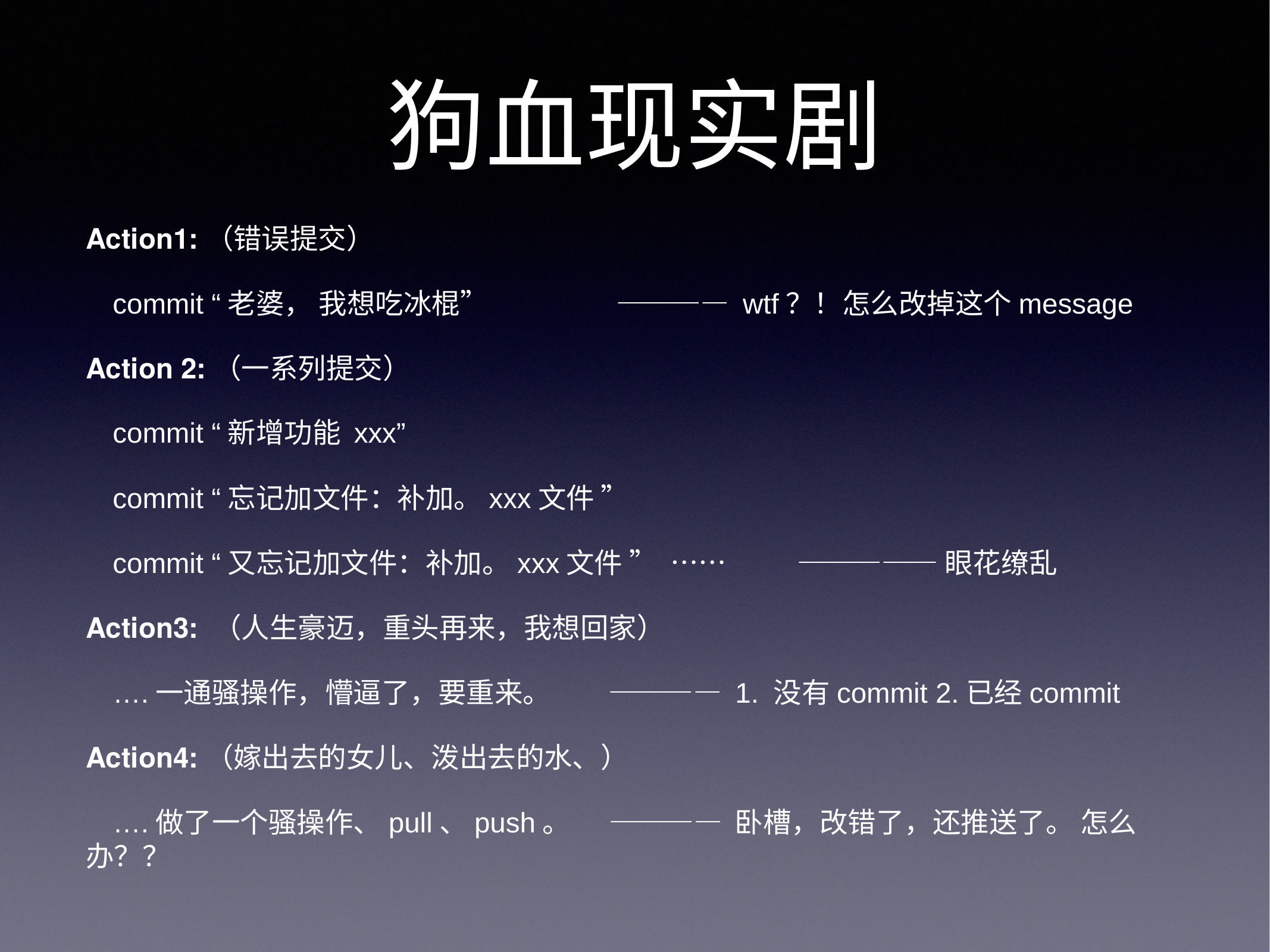

# 狗血现实剧
Action1:（错误提交）
commit “老婆， 我想吃冰棍”                    ———— wtf？！怎么改掉这个message
Action 2:（一系列提交）
commit “新增功能 xxx”
commit “忘记加文件：补加。xxx文件 ”
commit “又忘记加文件：补加。xxx文件 ”  ……           ————— 眼花缭乱
Action3: （人生豪迈，重头再来，我想回家）
….一通骚操作，懵逼了，要重来。         ———— 1. 没有commit 2.已经commit
Action4:（嫁出去的女儿、泼出去的水、）
….做了一个骚操作、pull、push。      ————  卧槽，改错了，还推送了。 怎么办？？